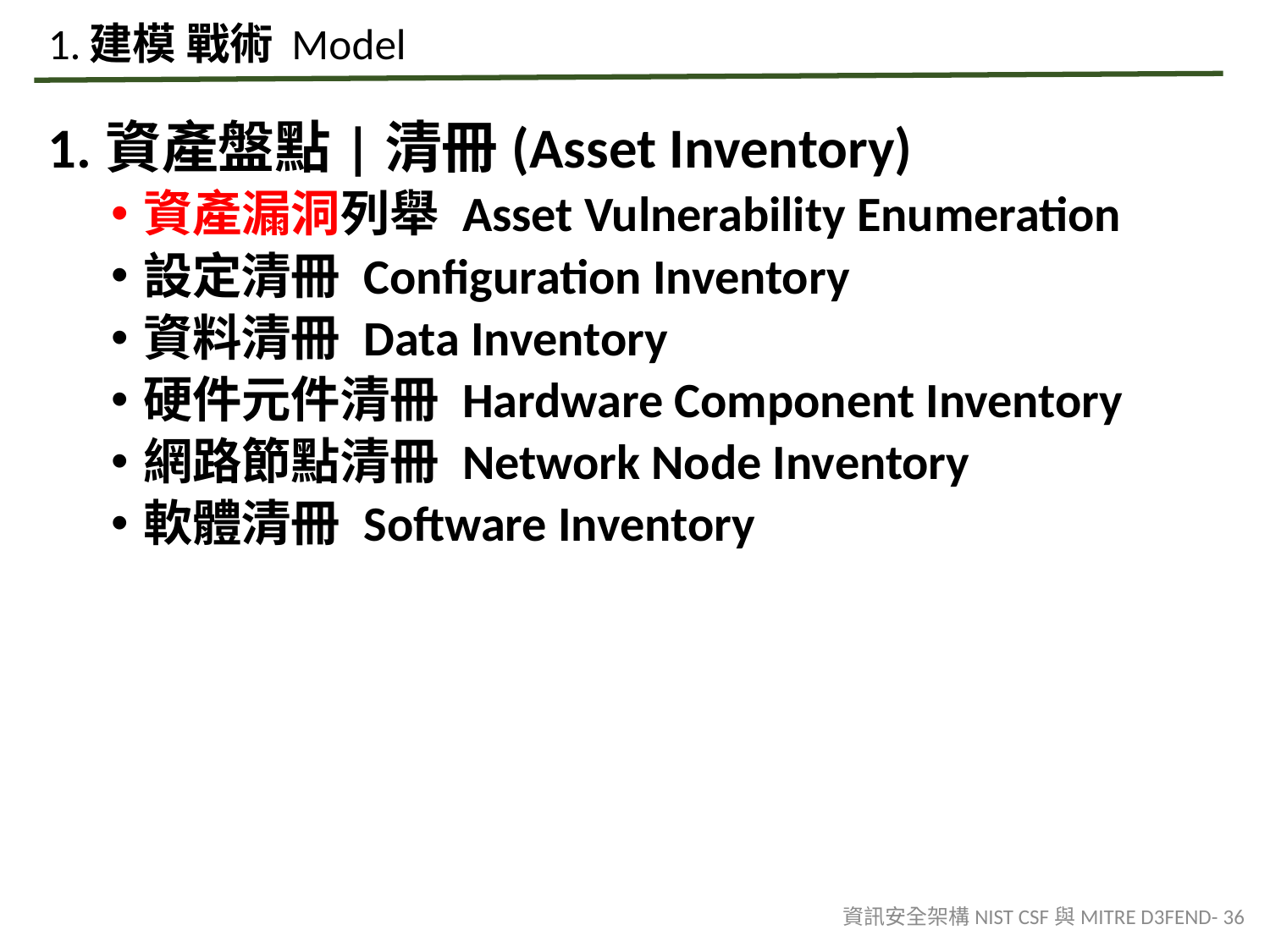

# 1.建模 戰術 Model
1.資產盤點|清冊(Asset Inventory)
資產漏洞列舉 Asset Vulnerability Enumeration
設定清冊 Configuration Inventory
資料清冊 Data Inventory
硬件元件清冊 Hardware Component Inventory
網路節點清冊 Network Node Inventory
軟體清冊 Software Inventory
資訊安全架構NIST CSF與MITRE D3FEND- 36